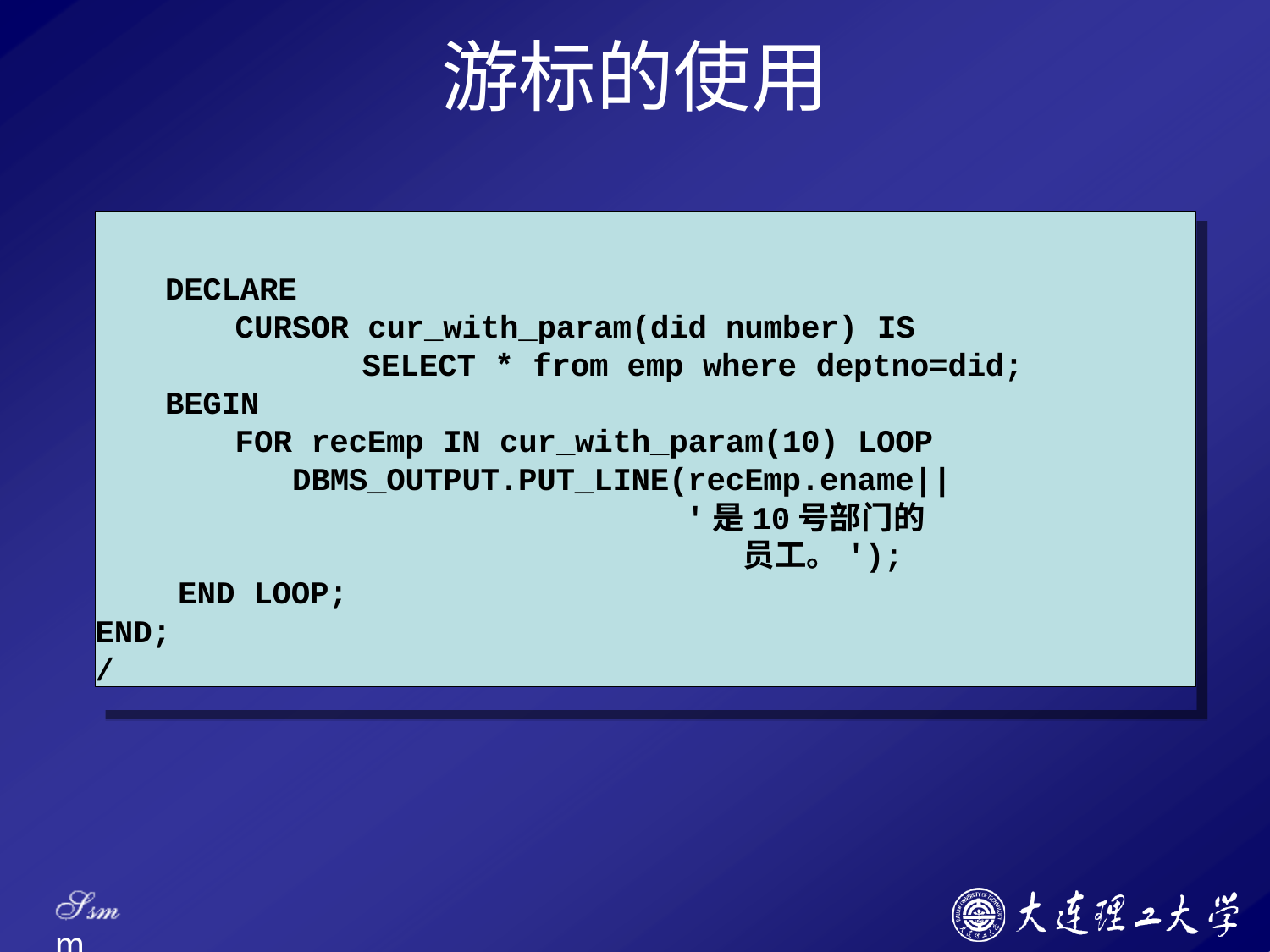

# 游标的使用

DECLARE
CURSOR cur_with_param(did number) IS
SELECT * from emp where deptno=did;
BEGIN
FOR recEmp IN cur_with_param(10) LOOP  DBMS_OUTPUT.PUT_LINE(recEmp.ename||
'是10号部门的员工。');
END LOOP;
END;
/

Ssm